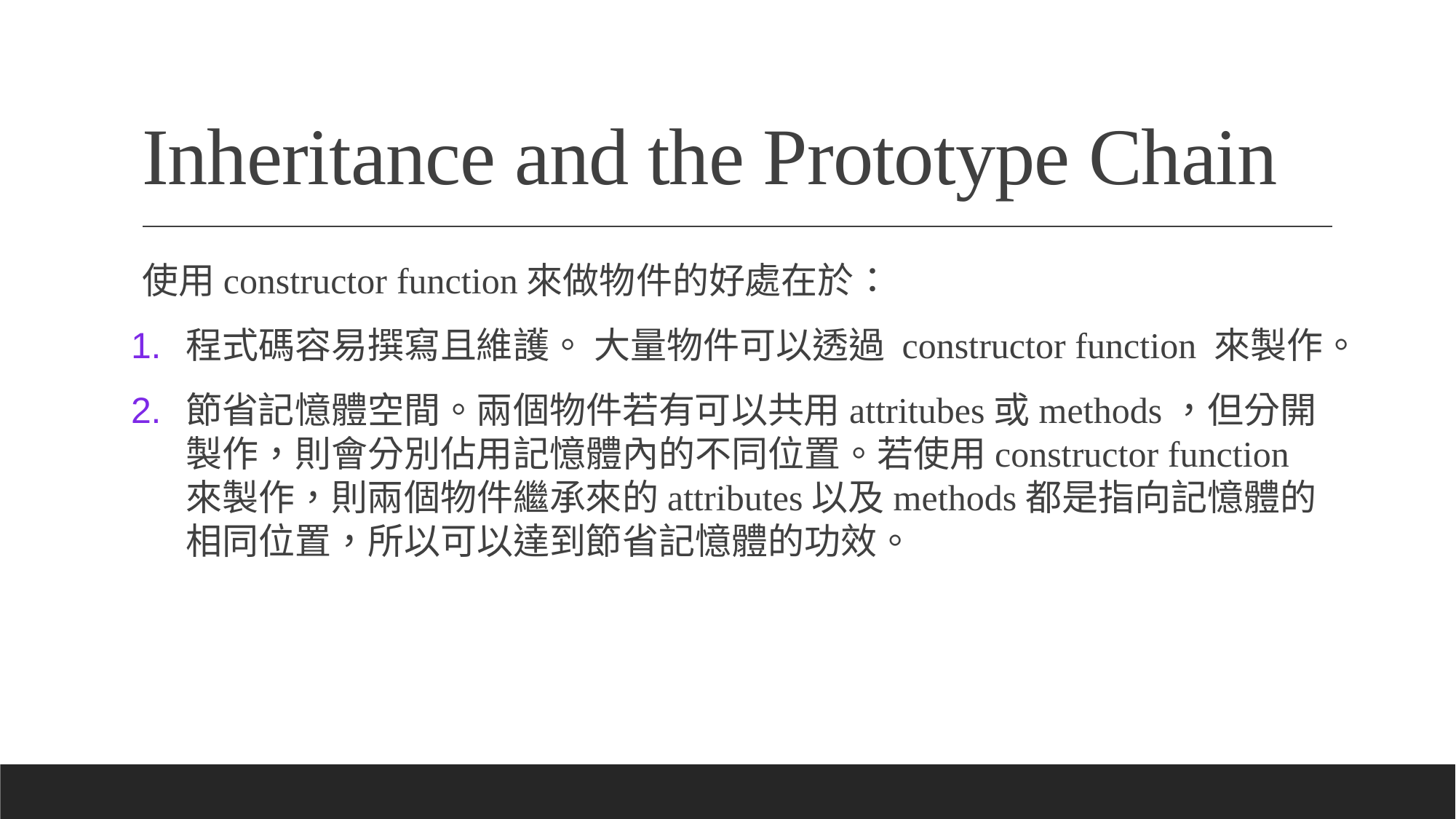

# Inheritance and the Prototype Chain
使用constructor function來做物件的好處在於：
程式碼容易撰寫且維護。 大量物件可以透過 constructor function 來製作。
節省記憶體空間。兩個物件若有可以共用attritubes或methods，但分開製作，則會分別佔用記憶體內的不同位置。若使用constructor function 來製作，則兩個物件繼承來的attributes以及methods都是指向記憶體的相同位置，所以可以達到節省記憶體的功效。